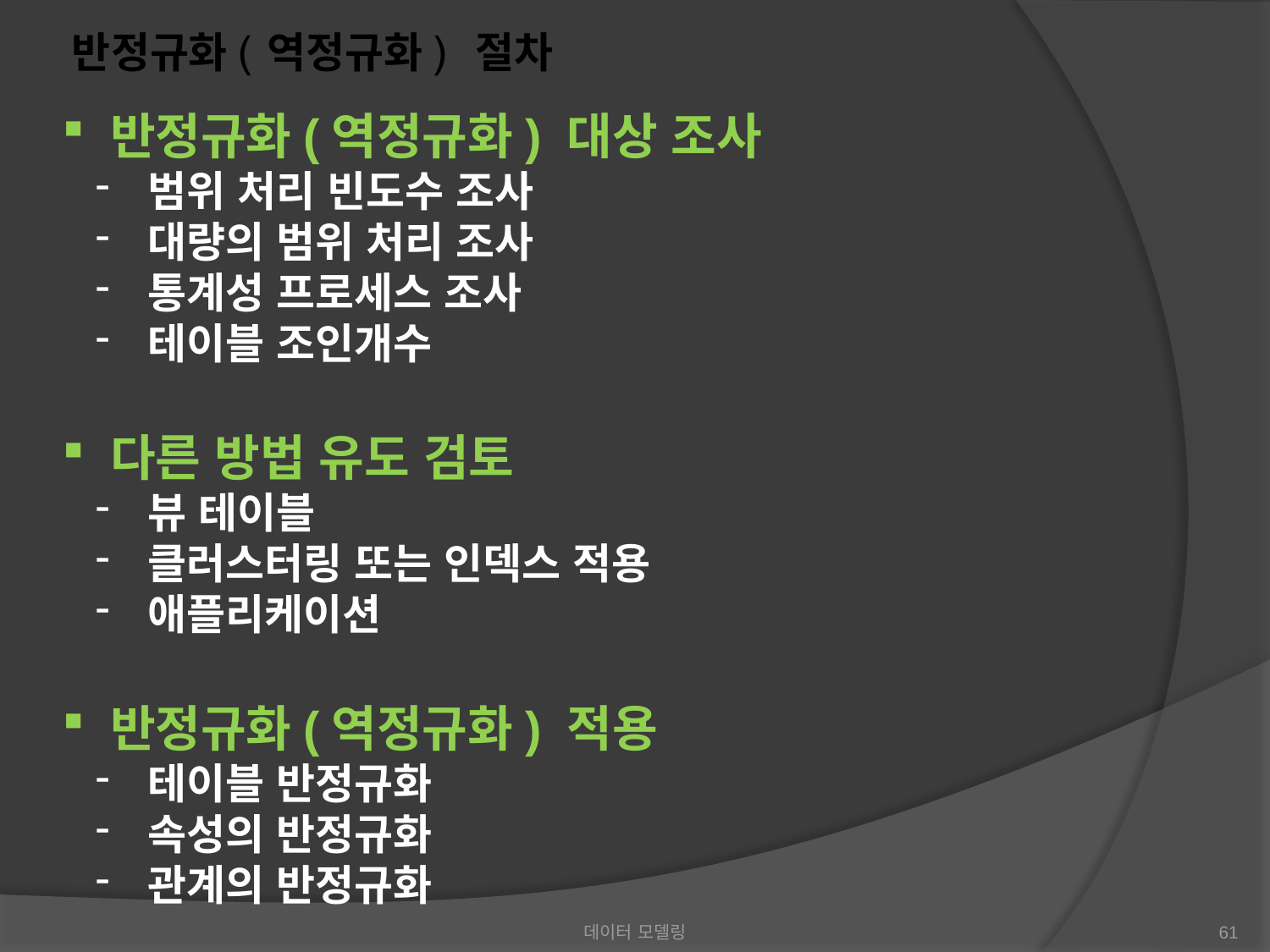

반정규화(역정규화) 절차
 반정규화(역정규화) 대상 조사
 범위 처리 빈도수 조사
 대량의 범위 처리 조사
 통계성 프로세스 조사
 테이블 조인개수

 다른 방법 유도 검토
 뷰 테이블
 클러스터링 또는 인덱스 적용
 애플리케이션

 반정규화(역정규화) 적용
 테이블 반정규화
 속성의 반정규화
 관계의 반정규화

데이터 모델링
61